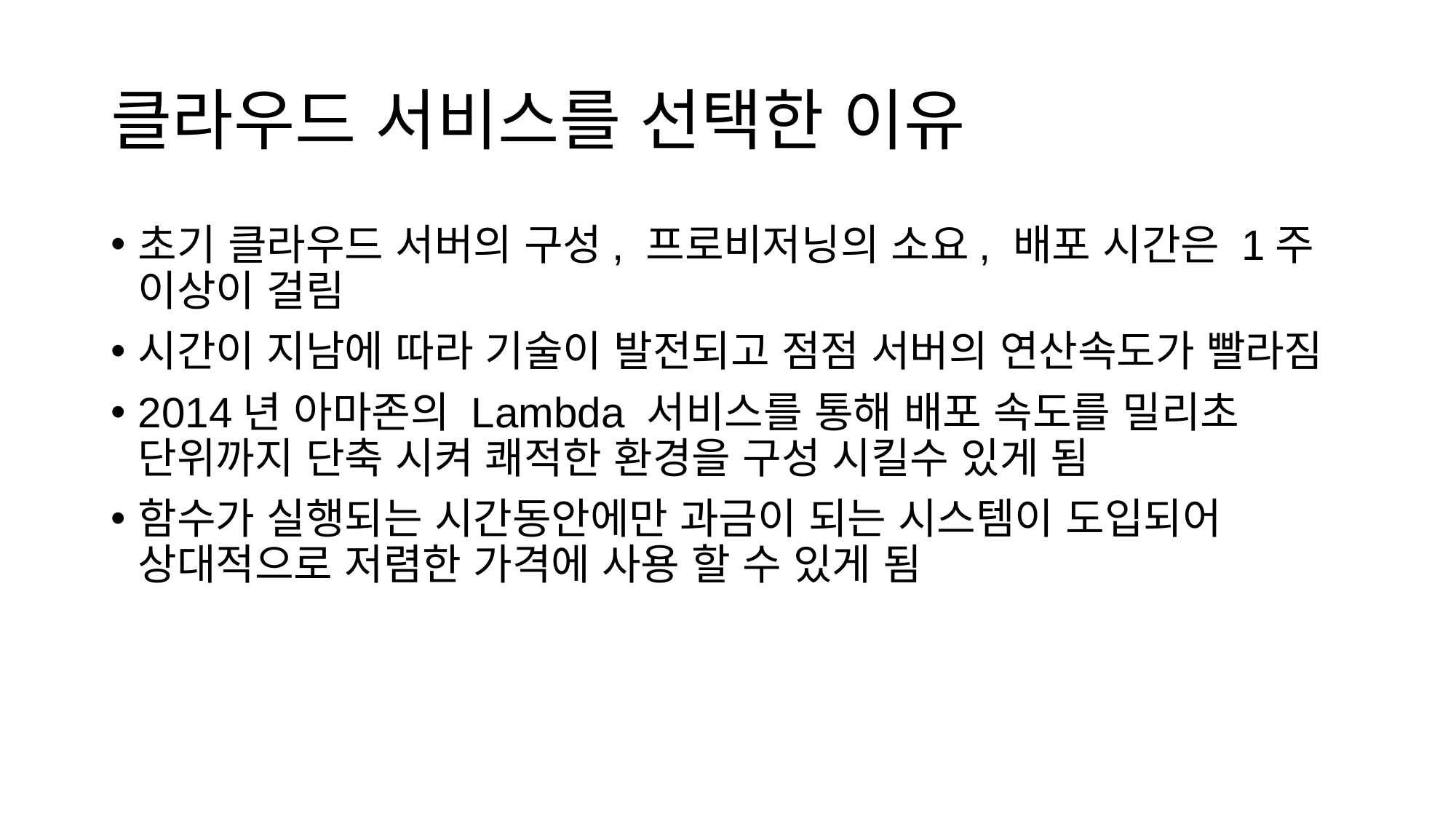

# 클라우드 서비스를 선택한 이유
초기 클라우드 서버의 구성, 프로비저닝의 소요, 배포 시간은 1주 이상이 걸림
시간이 지남에 따라 기술이 발전되고 점점 서버의 연산속도가 빨라짐
2014년 아마존의 Lambda 서비스를 통해 배포 속도를 밀리초 단위까지 단축 시켜 쾌적한 환경을 구성 시킬수 있게 됨
함수가 실행되는 시간동안에만 과금이 되는 시스템이 도입되어 상대적으로 저렴한 가격에 사용 할 수 있게 됨